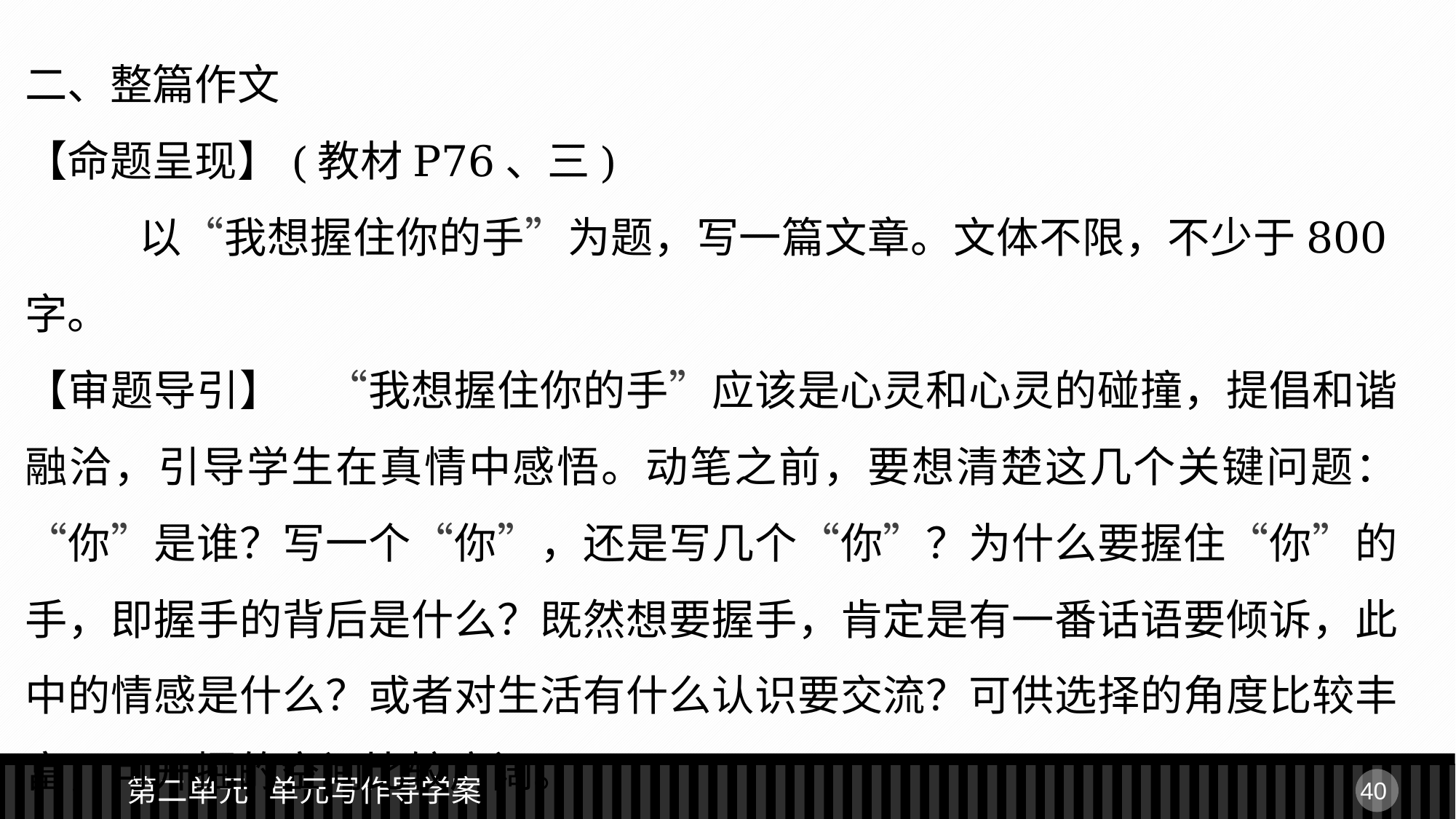

二、整篇作文
【命题呈现】(教材P76、三)
       	以“我想握住你的手”为题，写一篇文章。文体不限，不少于800字。
【审题导引】　“我想握住你的手”应该是心灵和心灵的碰撞，提倡和谐融洽，引导学生在真情中感悟。动笔之前，要想清楚这几个关键问题：“你”是谁？写一个“你”，还是写几个“你”？为什么要握住“你”的手，即握手的背后是什么？既然想要握手，肯定是有一番话语要倾诉，此中的情感是什么？或者对生活有什么认识要交流？可供选择的角度比较丰富，可开掘的空间比较广阔。